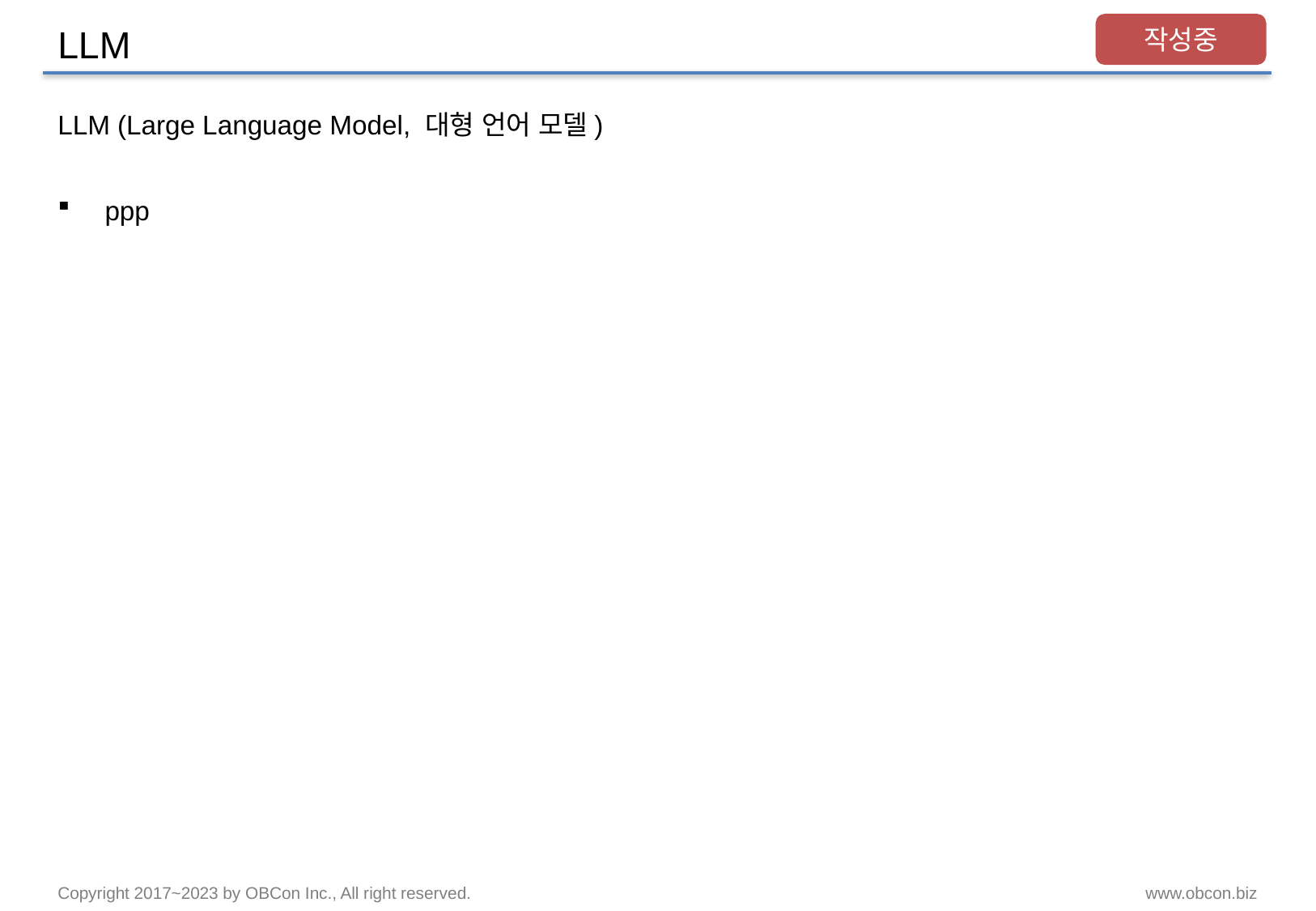

# LLM
작성중
LLM (Large Language Model, 대형 언어 모델)
ppp